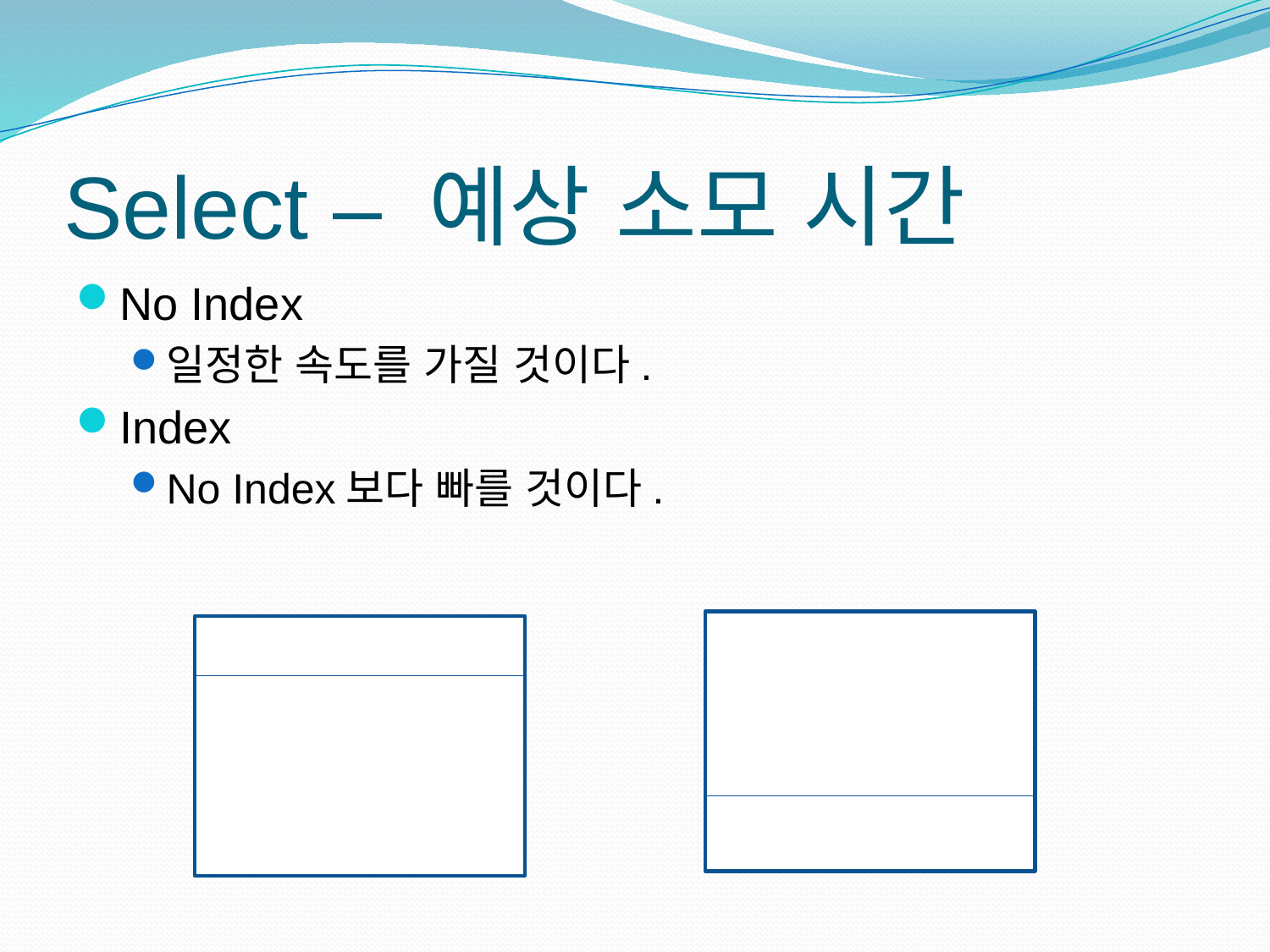

# Select – 예상 소모 시간
No Index
일정한 속도를 가질 것이다.
Index
No Index보다 빠를 것이다.